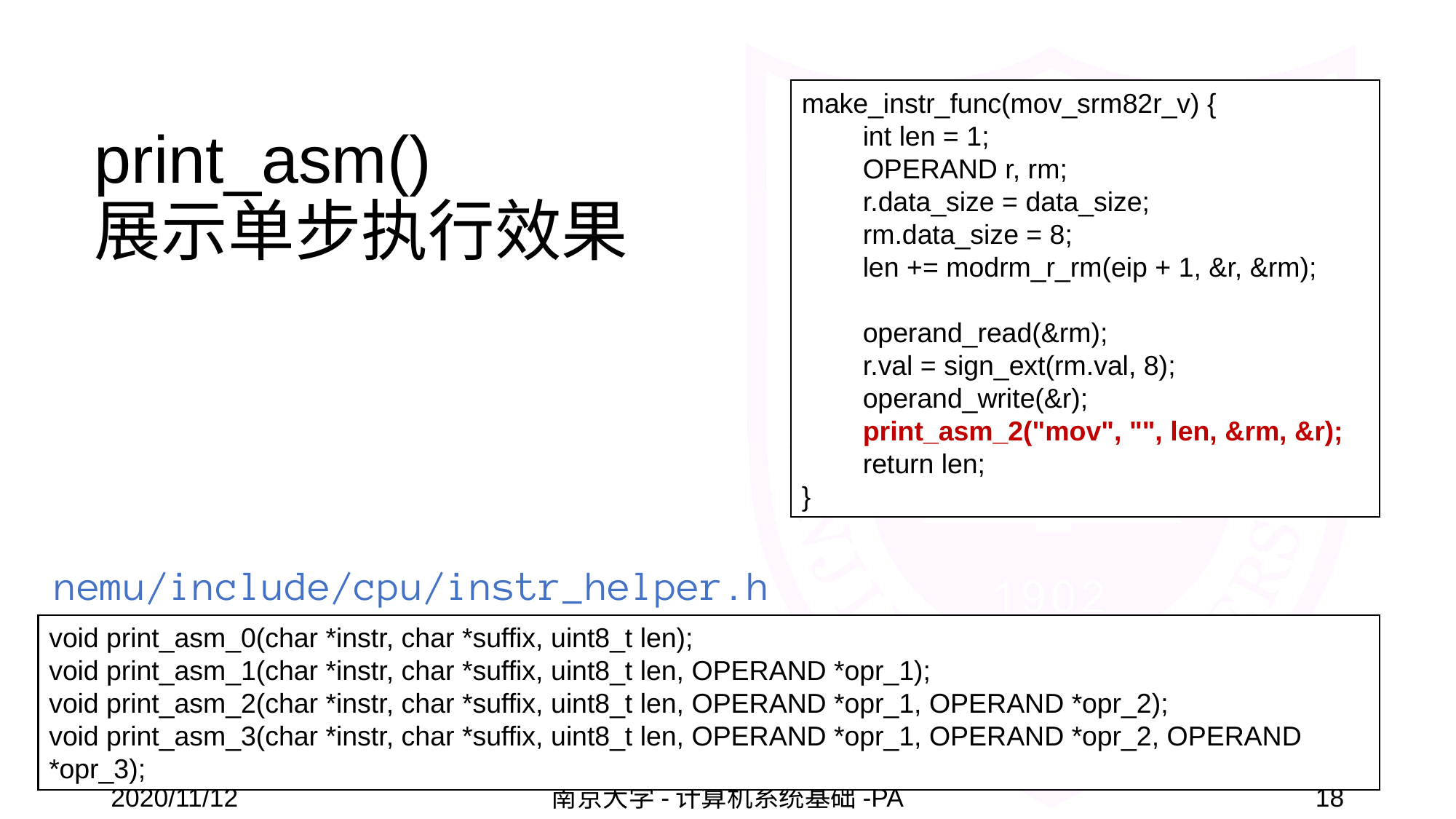

# print_asm() 展示单步执行效果
make_instr_func(mov_srm82r_v) {
        int len = 1;
        OPERAND r, rm;
        r.data_size = data_size;
        rm.data_size = 8;
        len += modrm_r_rm(eip + 1, &r, &rm);

        operand_read(&rm);
        r.val = sign_ext(rm.val, 8);
        operand_write(&r);
        print_asm_2("mov", "", len, &rm, &r);
        return len;
}
nemu/include/cpu/instr_helper.h
void print_asm_0(char *instr, char *suffix, uint8_t len);
void print_asm_1(char *instr, char *suffix, uint8_t len, OPERAND *opr_1);
void print_asm_2(char *instr, char *suffix, uint8_t len, OPERAND *opr_1, OPERAND *opr_2);
void print_asm_3(char *instr, char *suffix, uint8_t len, OPERAND *opr_1, OPERAND *opr_2, OPERAND *opr_3);
2020/11/12
南京大学-计算机系统基础-PA
18